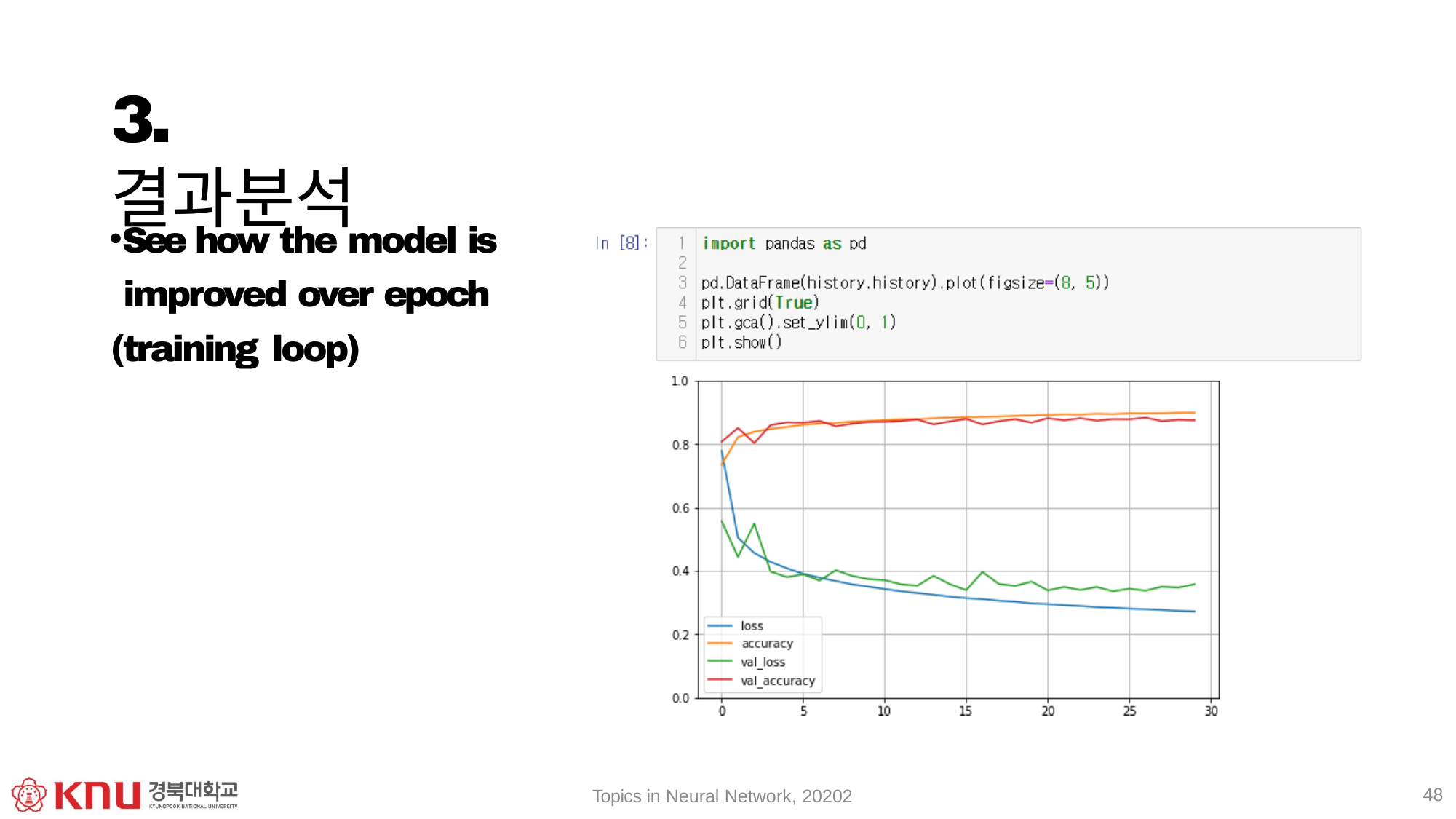

# 3. 결과분석
See how the model is  improved over epoch  (training loop)

48
Topics in Neural Network, 20202